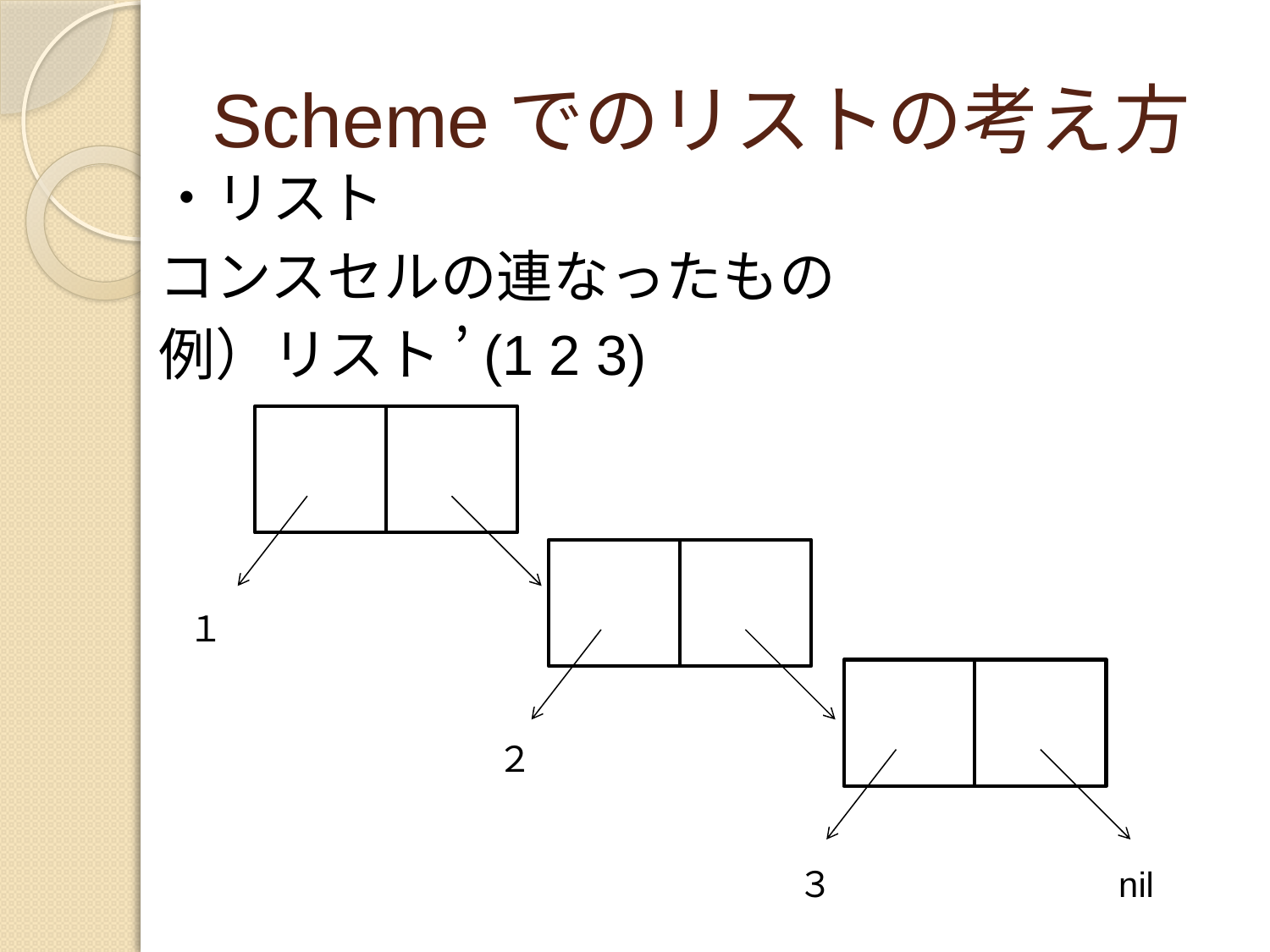

# Schemeでのリストの考え方
・リスト
コンスセルの連なったもの
例）リスト ’(1 2 3)

１

２
３
nil